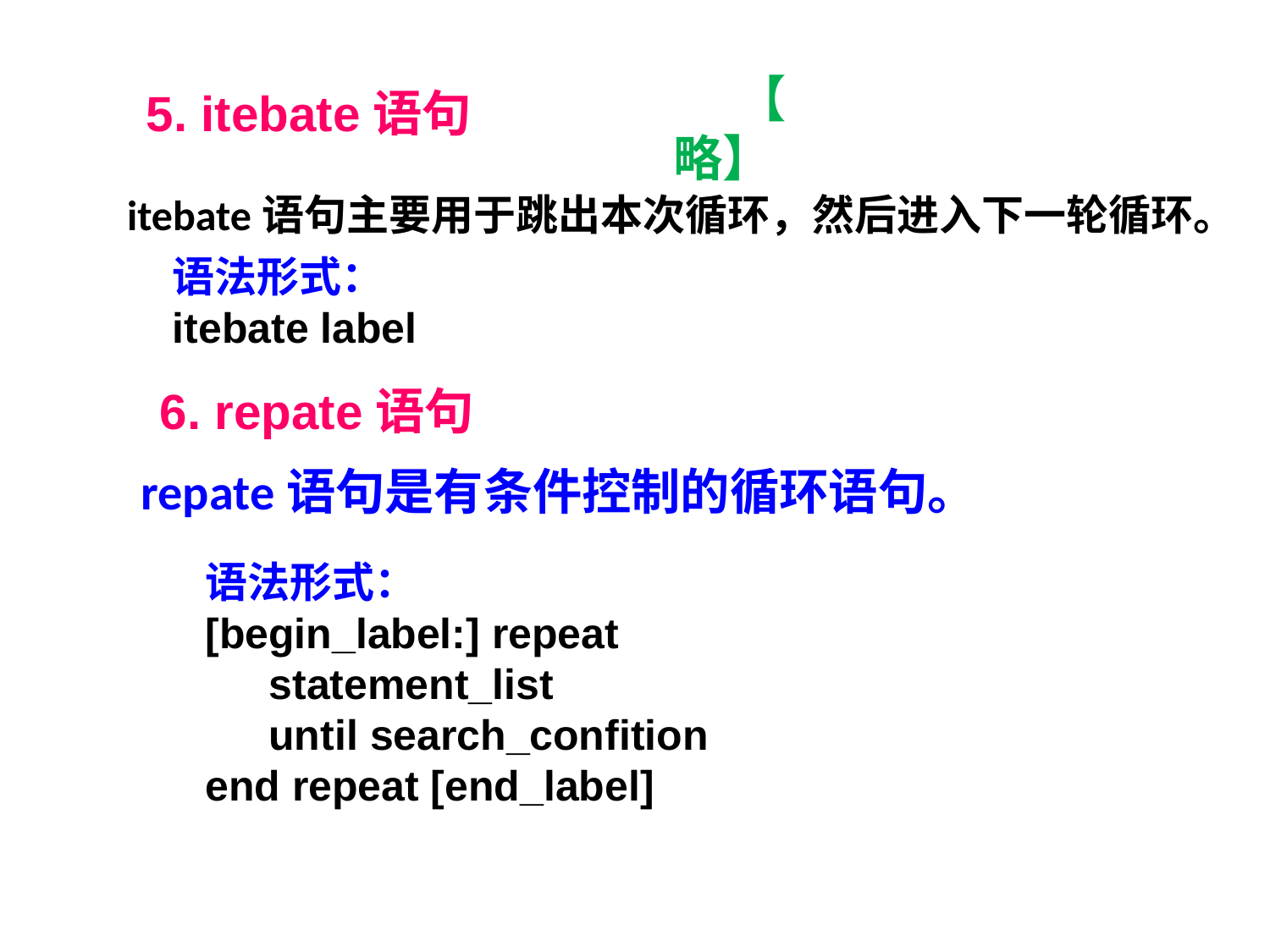

5. itebate语句
【略】
itebate语句主要用于跳出本次循环，然后进入下一轮循环。
语法形式：
itebate label
6. repate语句
repate语句是有条件控制的循环语句。
语法形式：
[begin_label:] repeat
	statement_list
 	until search_confition
end repeat [end_label]